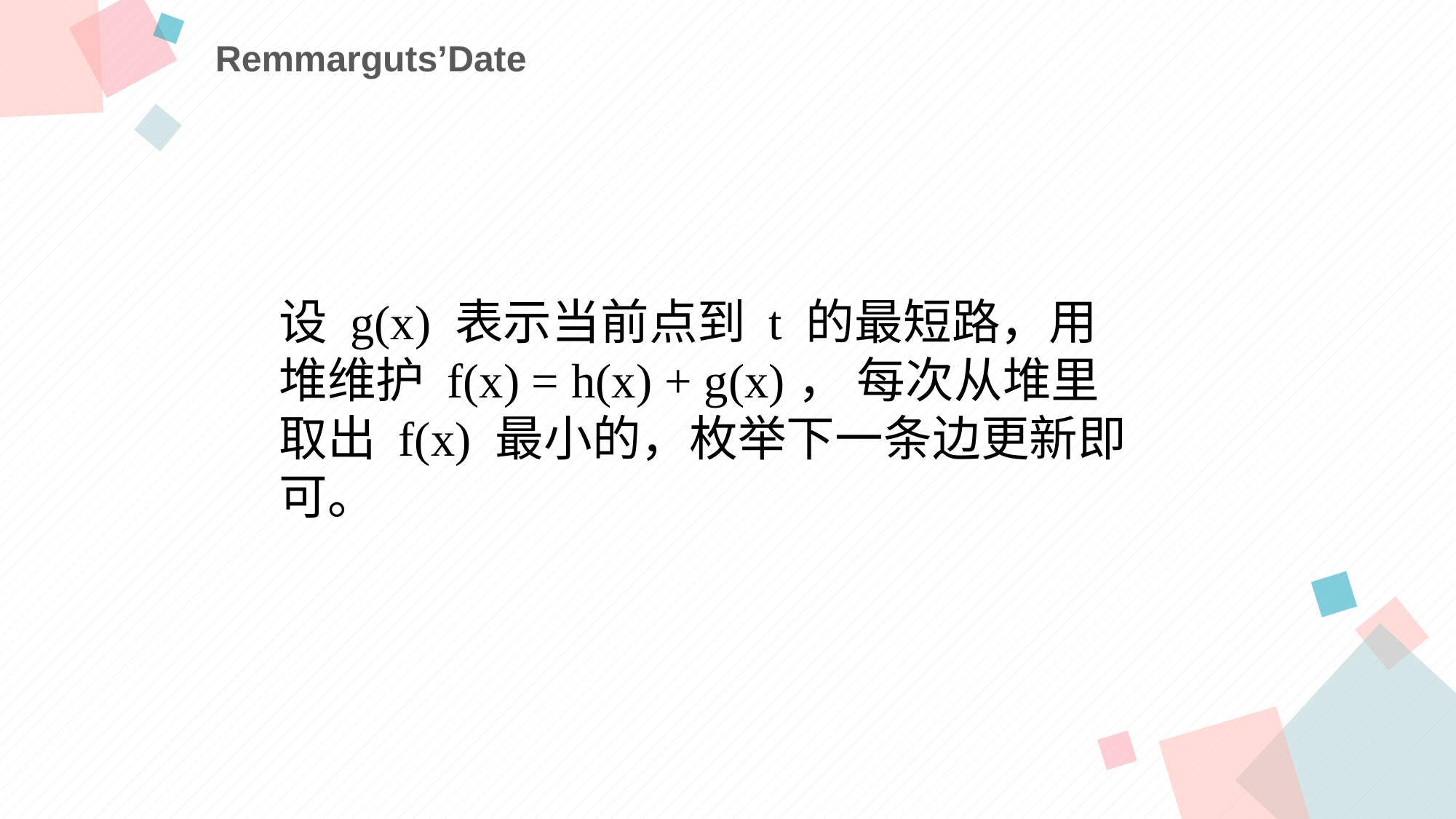

Remmarguts’Date
设 g(x) 表示当前点到 t 的最短路，用堆维护 f(x) = h(x) + g(x)， 每次从堆里取出 f(x) 最小的，枚举下一条边更新即可。